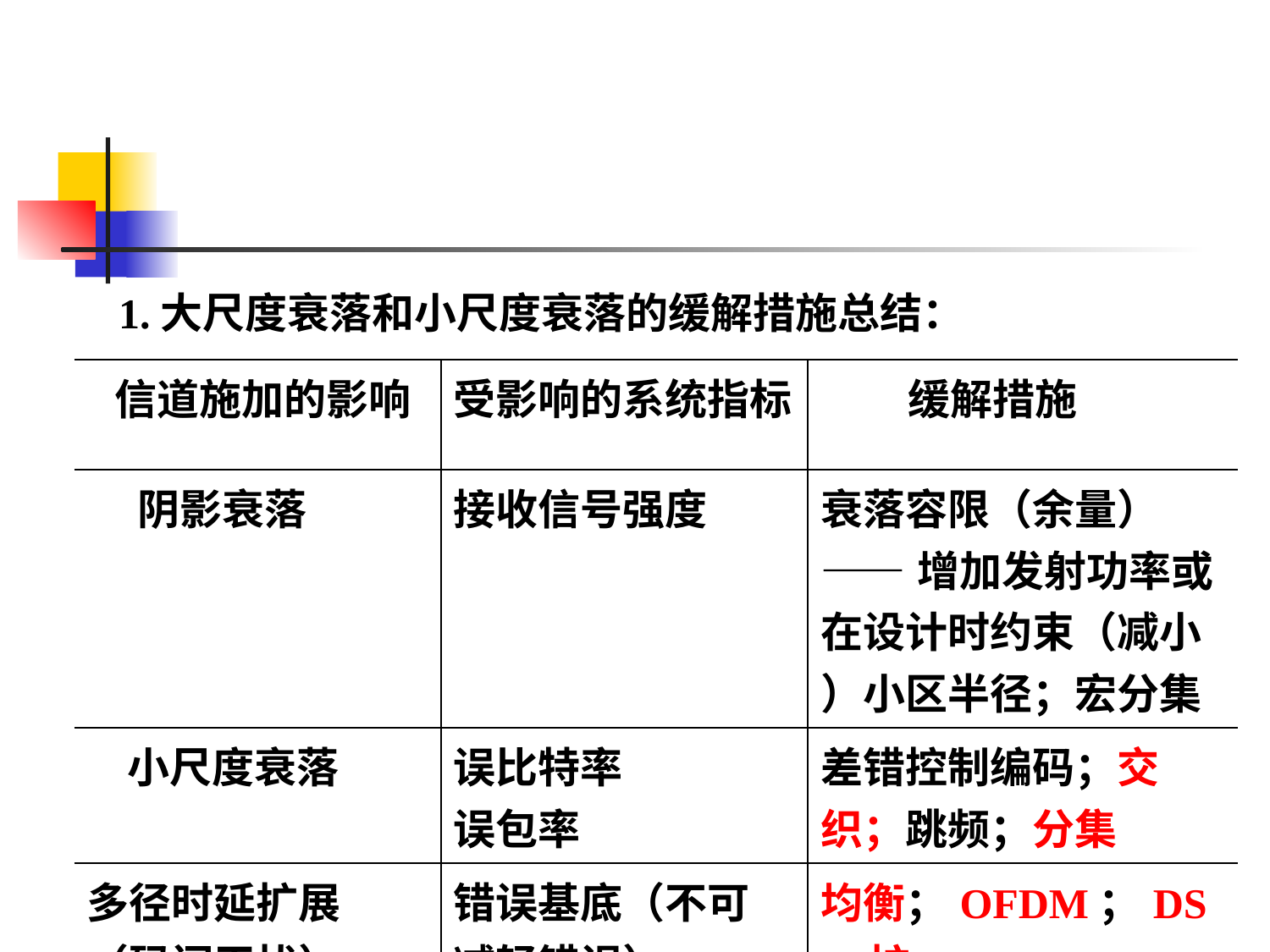

#
1.大尺度衰落和小尺度衰落的缓解措施总结：

| 信道施加的影响 | 受影响的系统指标 | 缓解措施 |
| --- | --- | --- |
| 阴影衰落 | 接收信号强度 | 衰落容限（余量） ——增加发射功率或 在设计时约束（减小 ）小区半径；宏分集 |
| 小尺度衰落 | 误比特率 误包率 | 差错控制编码；交 织；跳频；分集 |
| 多径时延扩展 （码间干扰） | 错误基底（不可 减轻错误） | 均衡；OFDM；DS扩 频；定向天线 |